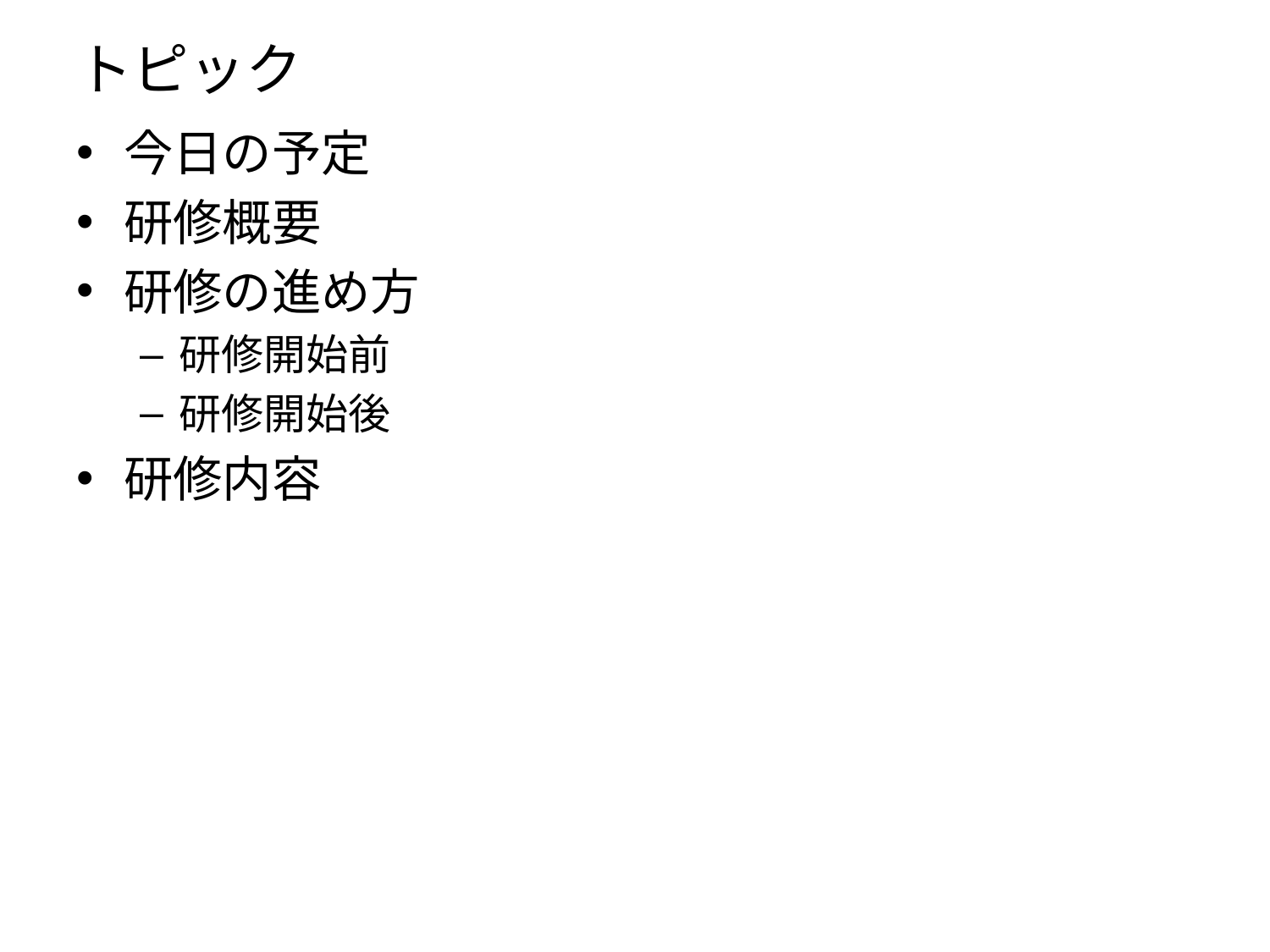

# トピック
今日の予定
研修概要
研修の進め方
研修開始前
研修開始後
研修内容